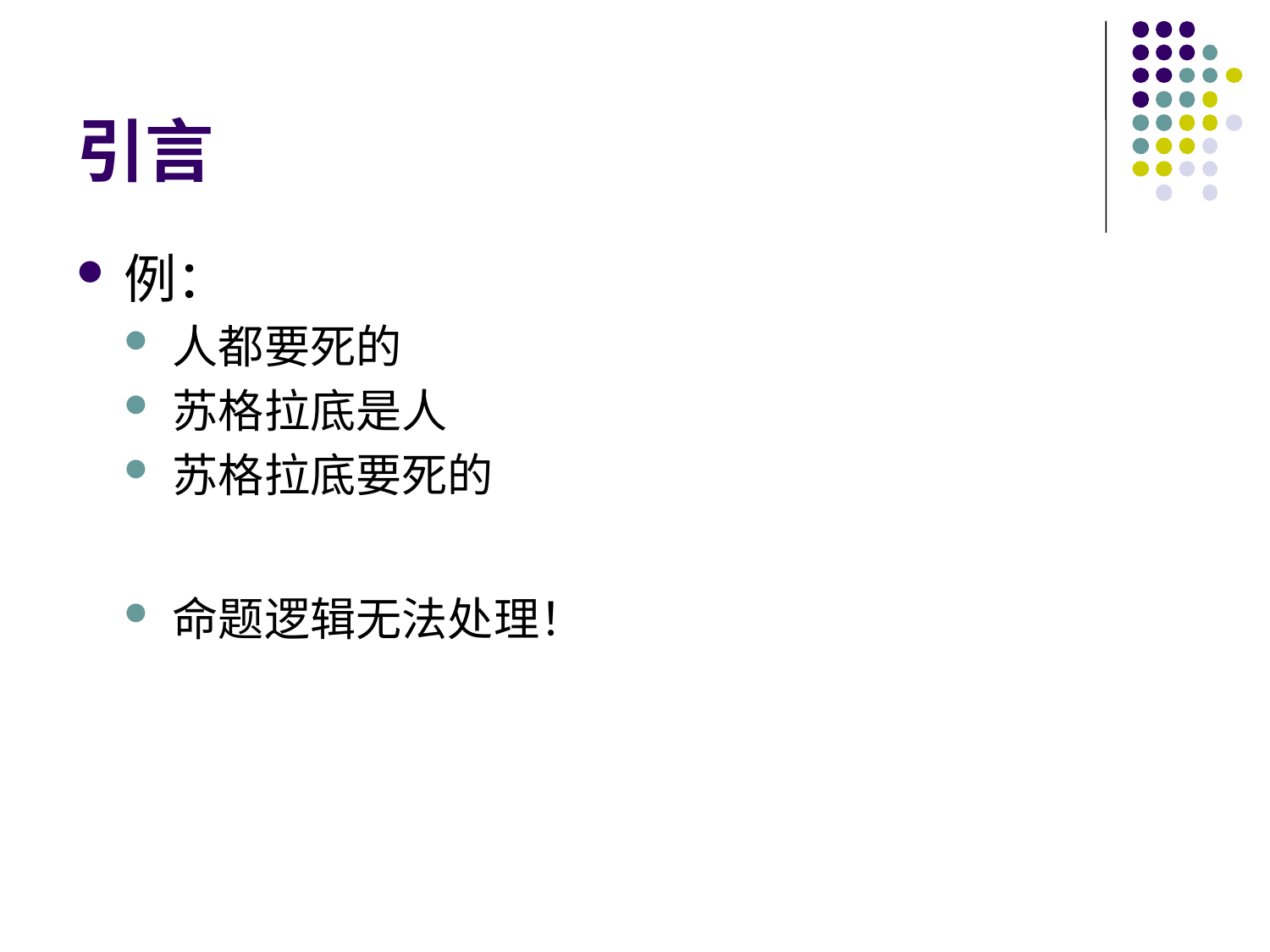

# 引言
例：
人都要死的
苏格拉底是人
苏格拉底要死的

命题逻辑无法处理！